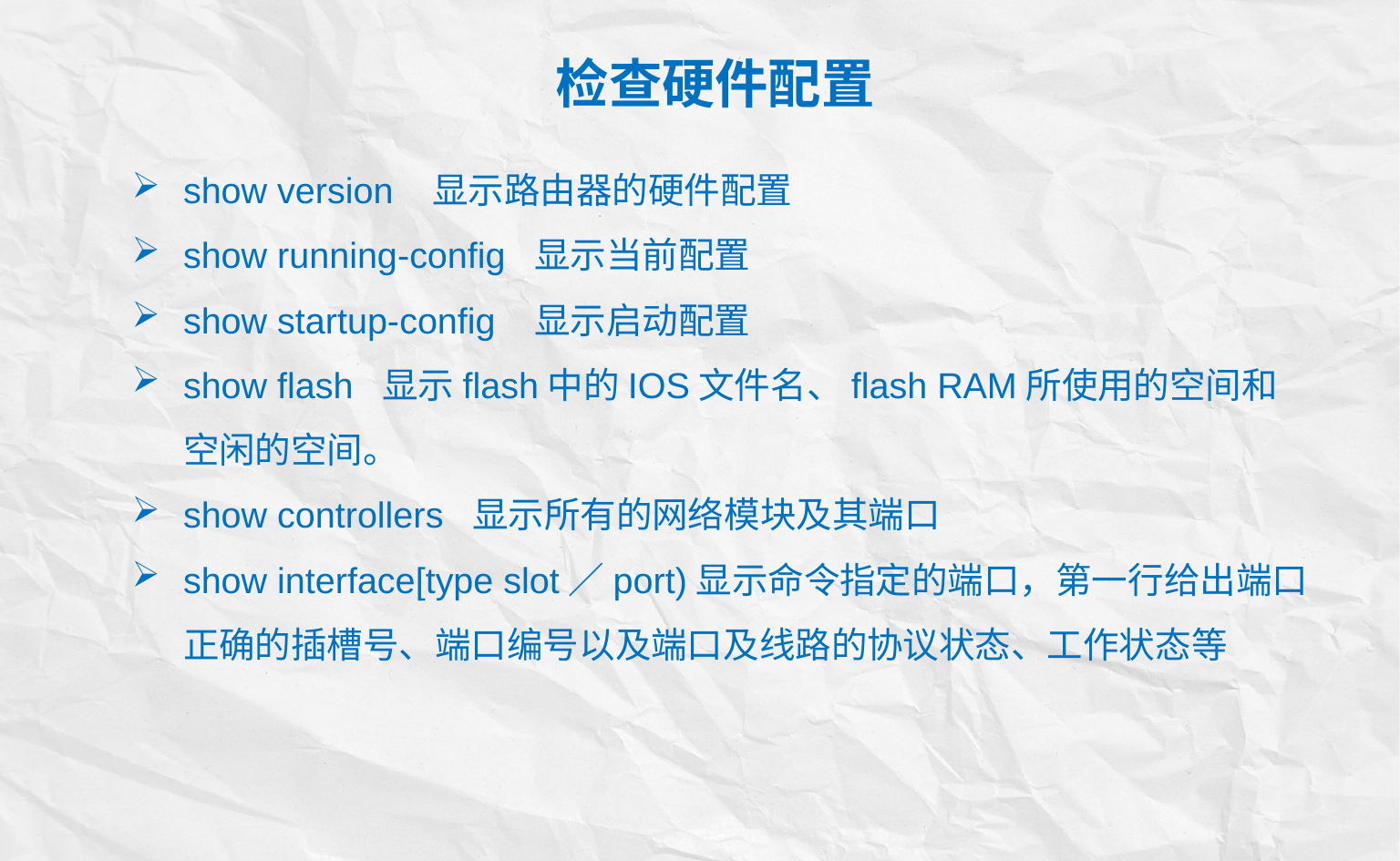

检查硬件配置
show version   显示路由器的硬件配置
show running-config  显示当前配置
show startup-config   显示启动配置
show flash  显示flash中的IOS文件名、flash RAM所使用的空间和空闲的空间。
show controllers  显示所有的网络模块及其端口
show interface[type slot／port)显示命令指定的端口，第一行给出端口正确的插槽号、端口编号以及端口及线路的协议状态、工作状态等

20